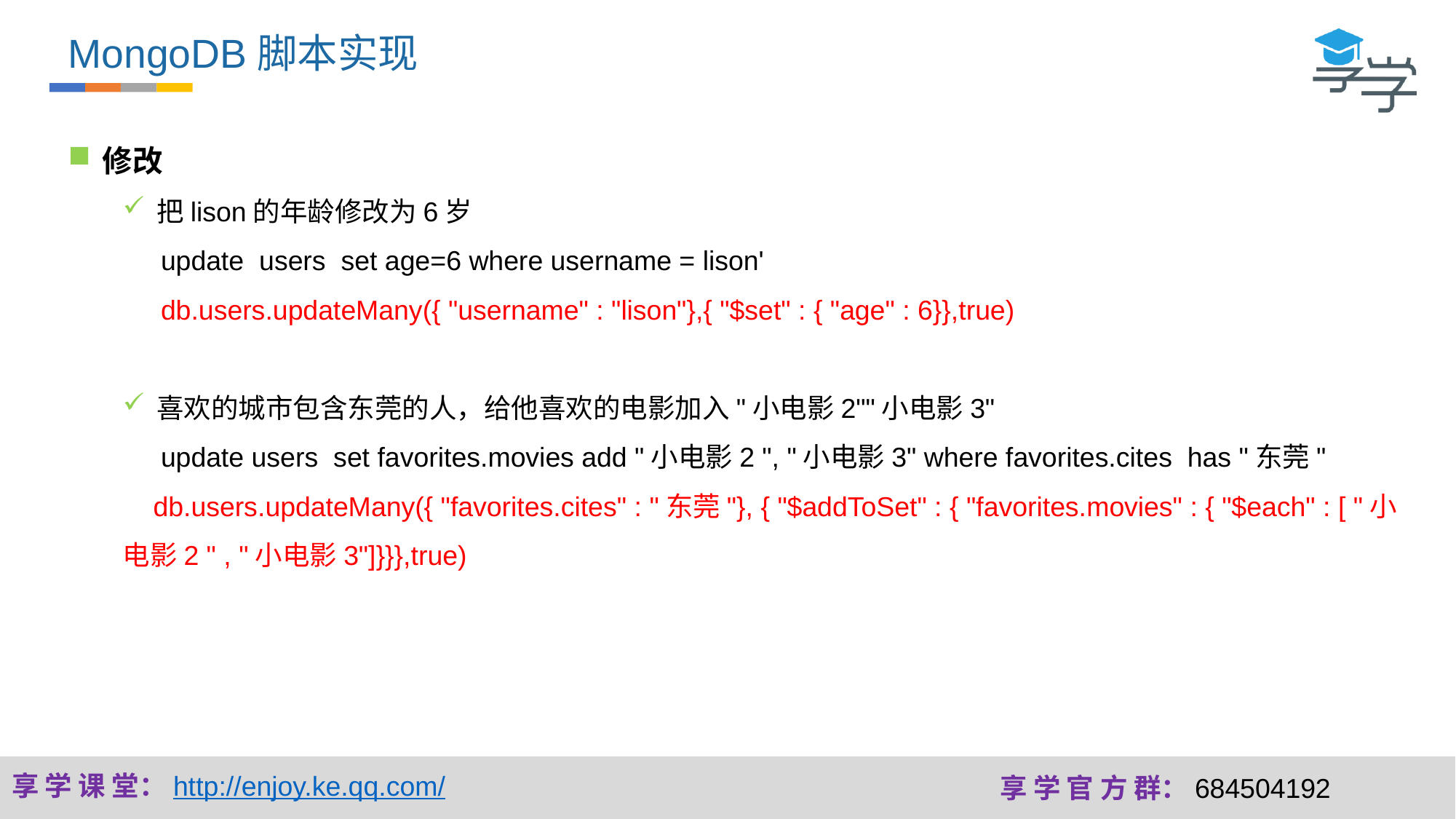

MongoDB脚本实现

修改
把lison的年龄修改为6岁
     update  users  set age=6 where username = lison'
     db.users.updateMany({ "username" : "lison"},{ "$set" : { "age" : 6}},true)

喜欢的城市包含东莞的人，给他喜欢的电影加入"小电影2""小电影3"
     update users  set favorites.movies add "小电影2 ", "小电影3" where favorites.cites  has "东莞"
    db.users.updateMany({ "favorites.cites" : "东莞"}, { "$addToSet" : { "favorites.movies" : { "$each" : [ "小电影2 " , "小电影3"]}}},true)